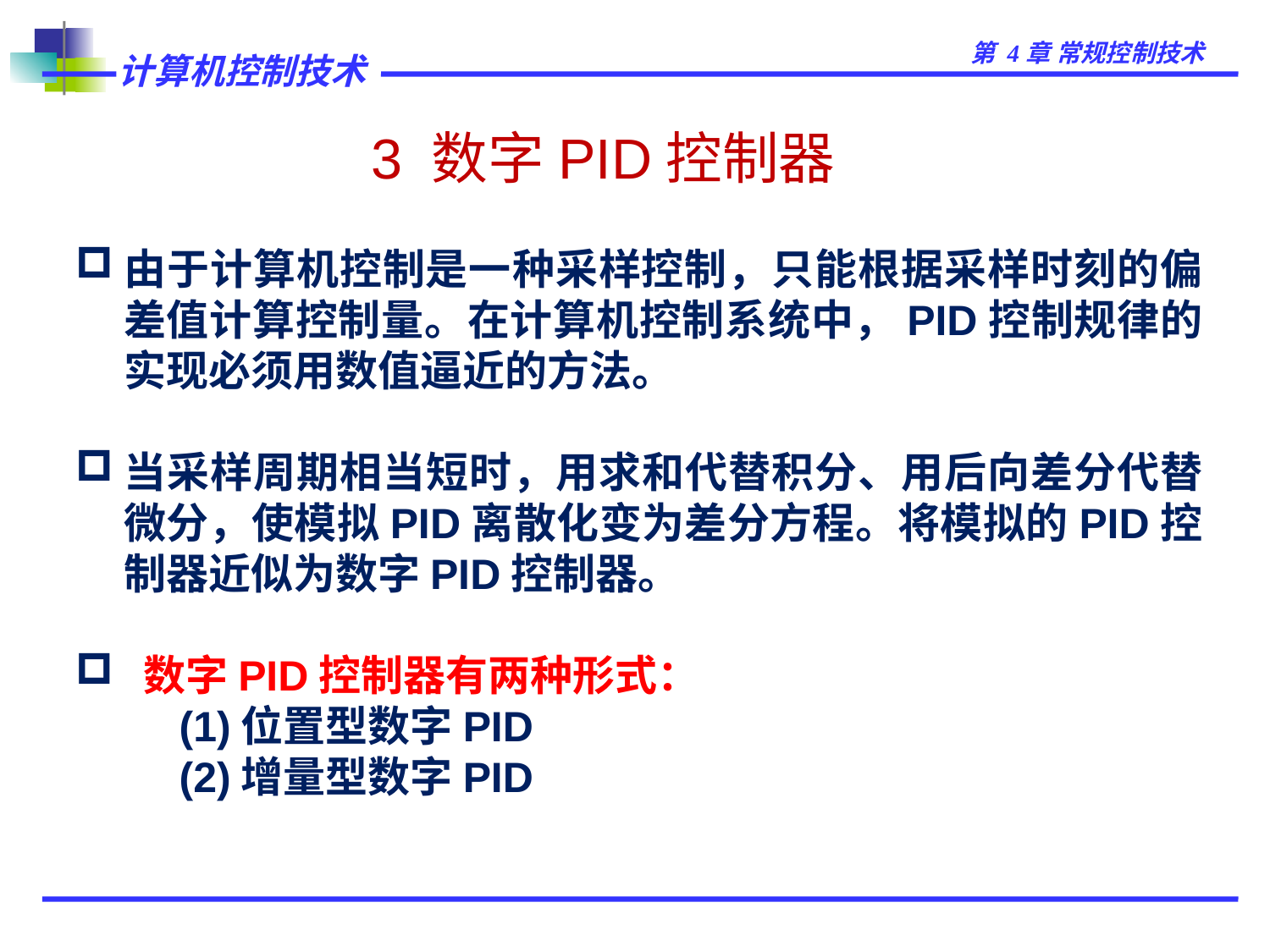

# 3 数字PID控制器
由于计算机控制是一种采样控制，只能根据采样时刻的偏差值计算控制量。在计算机控制系统中，PID控制规律的实现必须用数值逼近的方法。

当采样周期相当短时，用求和代替积分、用后向差分代替微分，使模拟PID离散化变为差分方程。将模拟的PID控制器近似为数字PID控制器。

 数字PID控制器有两种形式：
(1)位置型数字PID
(2)增量型数字PID